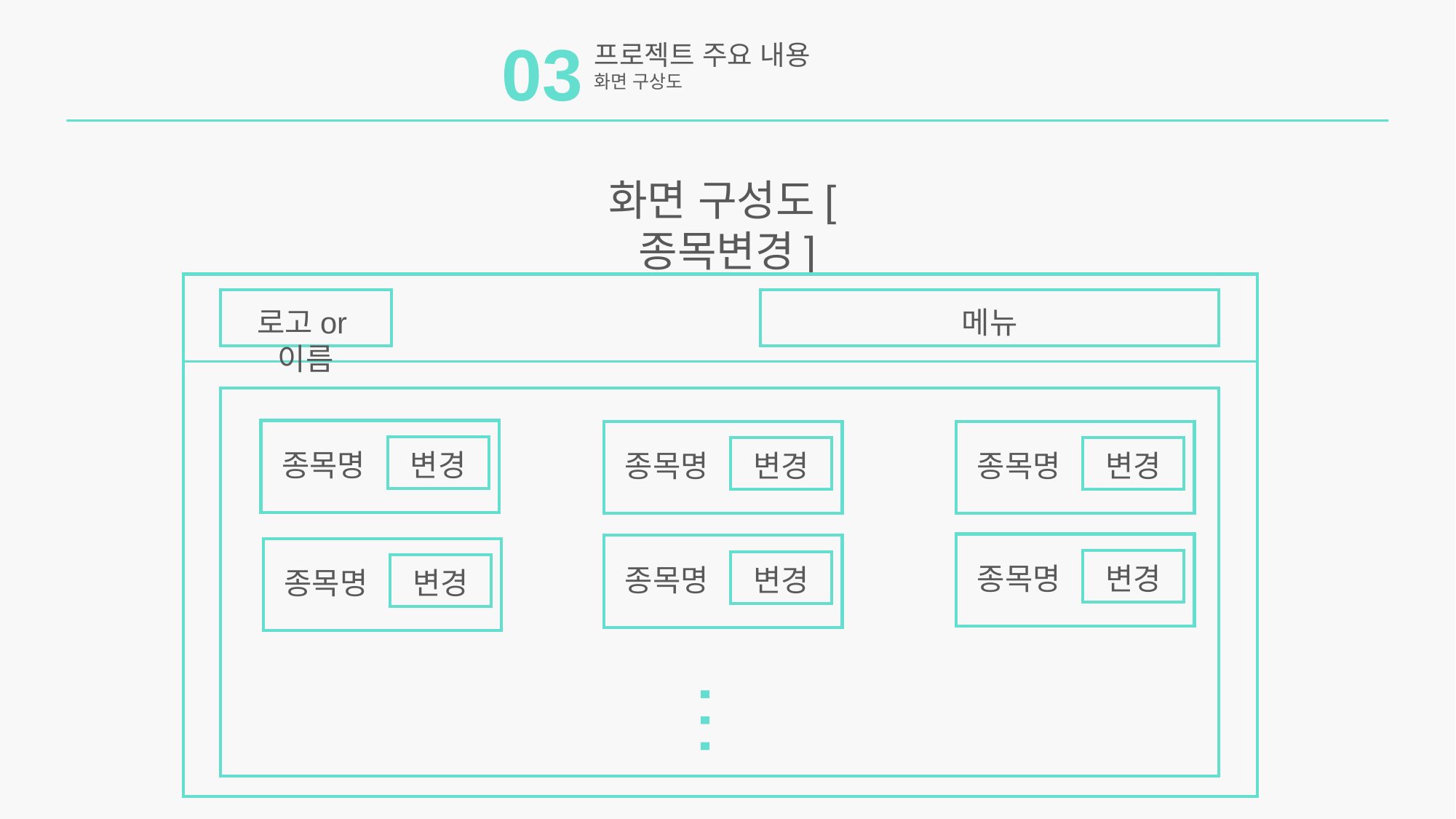

03
프로젝트 주요 내용
화면 구상도

화면 구성도[종목변경]

로고or이름
메뉴

변경
종목명

변경
종목명

변경
종목명

변경
종목명

변경
종목명

변경
종목명
…